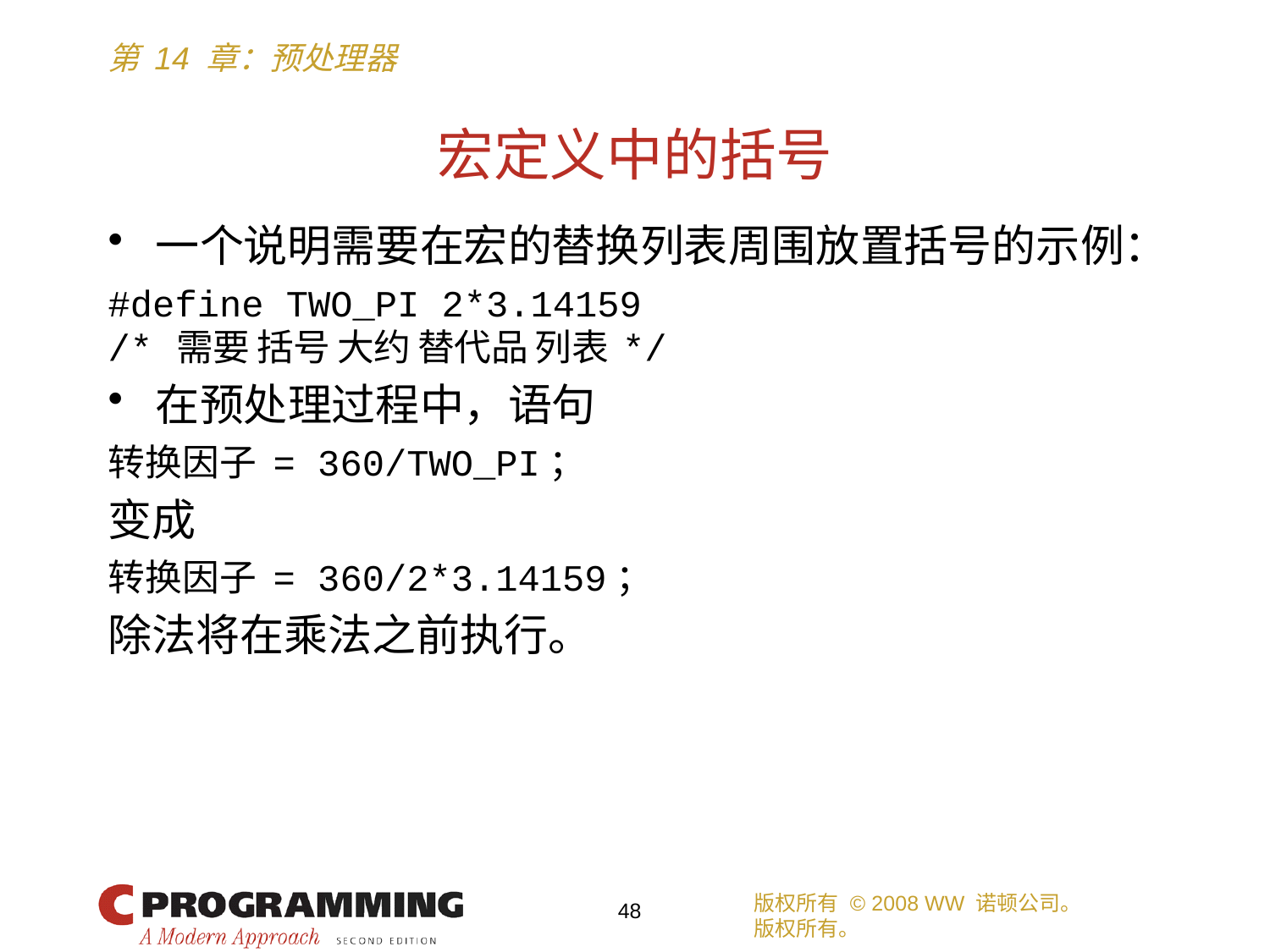

# 宏定义中的括号
一个说明需要在宏的替换列表周围放置括号的示例：
#define TWO_PI 2*3.14159
/* 需要 括号 大约 替代品 列表 */
在预处理过程中，语句
转换因子 = 360/TWO_PI；
变成
转换因子 = 360/2*3.14159；
除法将在乘法之前执行。
版权所有 © 2008 WW 诺顿公司。
版权所有。
48